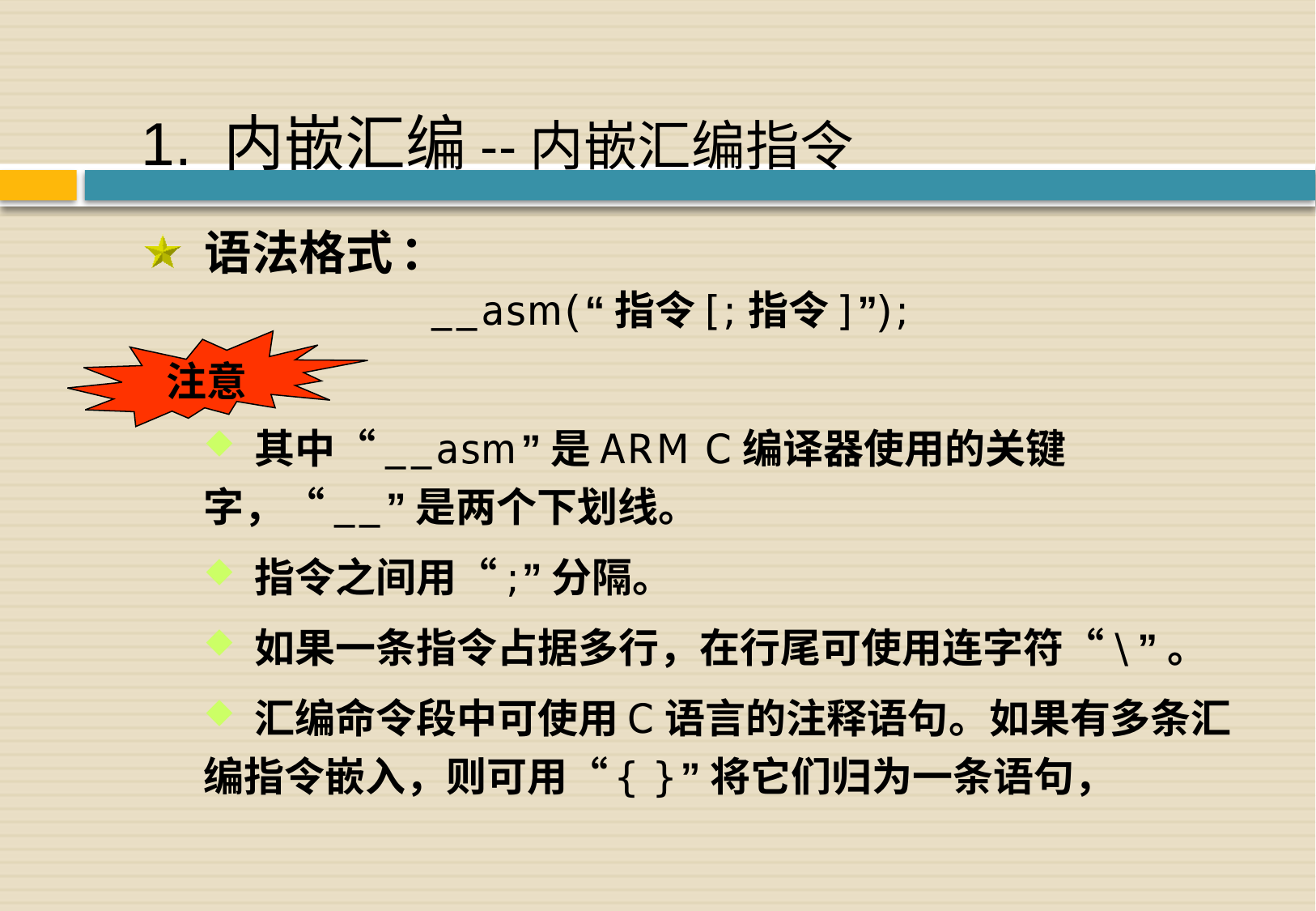

# 1. 内嵌汇编--内嵌汇编指令
 语法格式 ：
__asm(“指令[;指令]”);
注意
 其中“__asm”是ARM C编译器使用的关键字，“__”是两个下划线。
 指令之间用“;”分隔。
 如果一条指令占据多行，在行尾可使用连字符“\”。
 汇编命令段中可使用C语言的注释语句。如果有多条汇编指令嵌入，则可用“{ }”将它们归为一条语句，